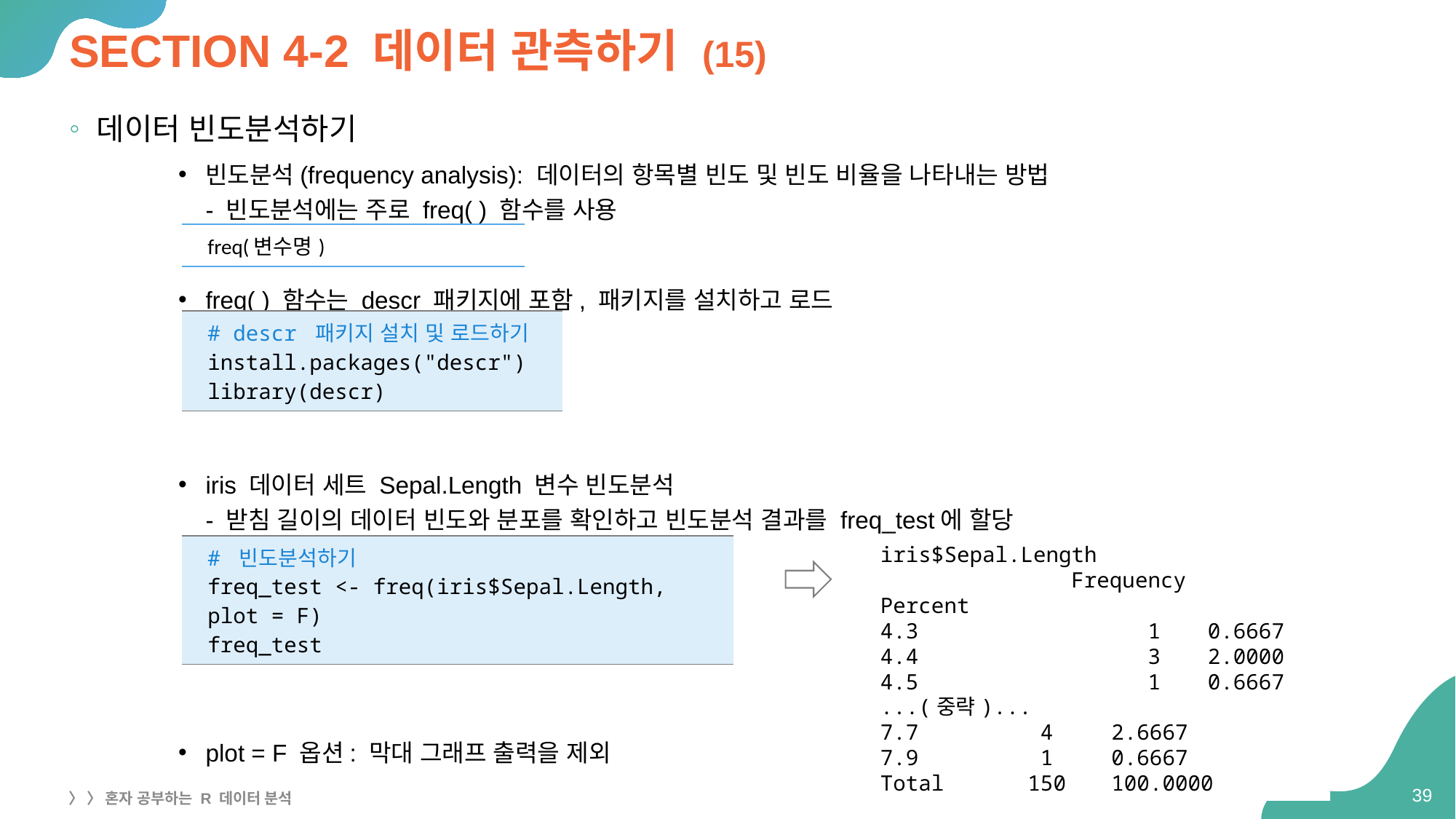

# SECTION 4-2 데이터 관측하기 (15)
데이터 빈도분석하기
빈도분석(frequency analysis): 데이터의 항목별 빈도 및 빈도 비율을 나타내는 방법
- 빈도분석에는 주로 freq( ) 함수를 사용

freq( ) 함수는 descr 패키지에 포함, 패키지를 설치하고 로드

iris 데이터 세트 Sepal.Length 변수 빈도분석
- 받침 길이의 데이터 빈도와 분포를 확인하고 빈도분석 결과를 freq_test에 할당

plot = F 옵션: 막대 그래프 출력을 제외
| freq(변수명) |
| --- |
| # descr 패키지 설치 및 로드하기 install.packages("descr") library(descr) |
| --- |
| # 빈도분석하기 freq\_test <- freq(iris$Sepal.Length, plot = F) freq\_test |
| --- |
iris$Sepal.Length
               Frequency     Percent
4.3                  1 	0.6667
4.4                  3  	2.0000
4.5                  1  	0.6667
...(중략)...
7.7 	    4	 2.6667
7.9 	    1  	 0.6667
Total 	   150	 100.0000

39
〉 〉 혼자 공부하는 R 데이터 분석